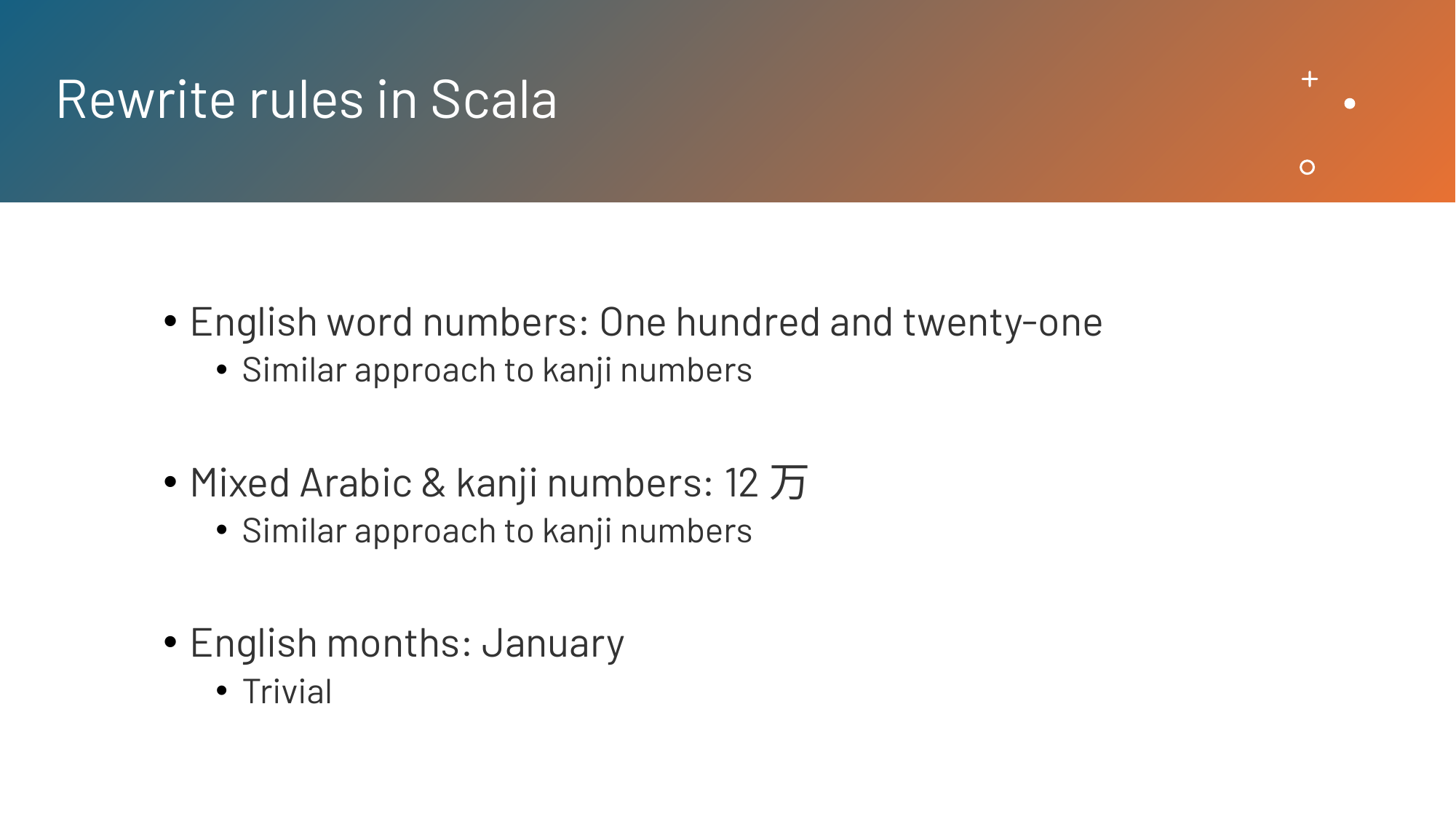

# Rewrite rules in Scala

English word numbers: One hundred and twenty-one
Similar approach to kanji numbers

Mixed Arabic & kanji numbers: 12万
Similar approach to kanji numbers

English months: January
Trivial